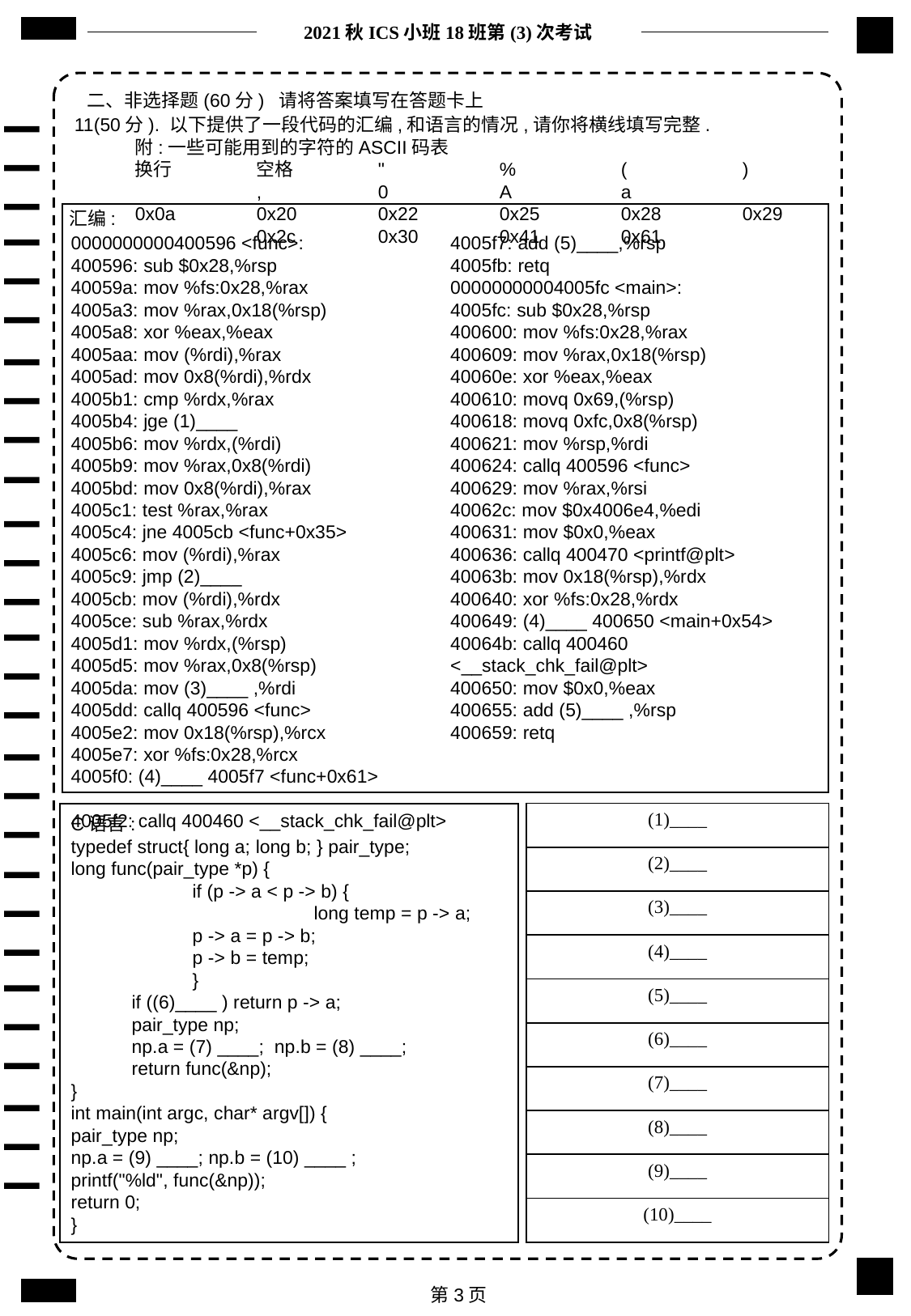

2021秋ICS小班18班第(3)次考试

二、非选择题(60分)  请将答案填写在答题卡上
11(50分). 以下提供了一段代码的汇编,和语言的情况,请你将横线填写完整.
附:一些可能用到的字符的ASCII码表
换行 	空格 	" 	% 	( 	) 	, 	0 	A 	a
0x0a 	0x20 	0x22 	0x25 	0x28 	0x29 	0x2c 	0x30 	0x41 	0x61

汇编:

0000000000400596 <func>:
400596: sub $0x28,%rsp
40059a: mov %fs:0x28,%rax
4005a3: mov %rax,0x18(%rsp)
4005a8: xor %eax,%eax
4005aa: mov (%rdi),%rax
4005ad: mov 0x8(%rdi),%rdx
4005b1: cmp %rdx,%rax
4005b4: jge (1)____
4005b6: mov %rdx,(%rdi)
4005b9: mov %rax,0x8(%rdi)
4005bd: mov 0x8(%rdi),%rax
4005c1: test %rax,%rax
4005c4: jne 4005cb <func+0x35>
4005c6: mov (%rdi),%rax
4005c9: jmp (2)____
4005cb: mov (%rdi),%rdx
4005ce: sub %rax,%rdx
4005d1: mov %rdx,(%rsp)
4005d5: mov %rax,0x8(%rsp)
4005da: mov (3)____ ,%rdi
4005dd: callq 400596 <func>
4005e2: mov 0x18(%rsp),%rcx
4005e7: xor %fs:0x28,%rcx
4005f0: (4)____ 4005f7 <func+0x61>

4005f2: callq 400460 <__stack_chk_fail@plt>
4005f7: add (5)____,%rsp
4005fb: retq
00000000004005fc <main>:
4005fc: sub $0x28,%rsp
400600: mov %fs:0x28,%rax
400609: mov %rax,0x18(%rsp)
40060e: xor %eax,%eax
400610: movq 0x69,(%rsp)
400618: movq 0xfc,0x8(%rsp)
400621: mov %rsp,%rdi
400624: callq 400596 <func>
400629: mov %rax,%rsi
40062c: mov $0x4006e4,%edi
400631: mov $0x0,%eax
400636: callq 400470 <printf@plt>
40063b: mov 0x18(%rsp),%rdx
400640: xor %fs:0x28,%rdx
400649: (4)____ 400650 <main+0x54>
40064b: callq 400460 <__stack_chk_fail@plt>
400650: mov $0x0,%eax
400655: add (5)____ ,%rsp
400659: retq

C语言:
typedef struct{ long a; long b; } pair_type;
long func(pair_type *p) {
	if (p -> a < p -> b) {
		long temp = p -> a;
p -> a = p -> b;
p -> b = temp;
	}
if ((6)____ ) return p -> a;
pair_type np;
np.a = (7) ____;  np.b = (8) ____;
return func(&np);
}
int main(int argc, char* argv[]) {
pair_type np;
np.a = (9) ____; np.b = (10) ____ ;
printf("%ld", func(&np));
return 0;
}

| (1)\_\_\_\_ |
| --- |
| (2)\_\_\_\_ |
| (3)\_\_\_\_ |
| (4)\_\_\_\_ |
| (5)\_\_\_\_ |
| (6)\_\_\_\_ |
| (7)\_\_\_\_ |
| (8)\_\_\_\_ |
| (9)\_\_\_\_ |
| (10)\_\_\_\_ |

第3页